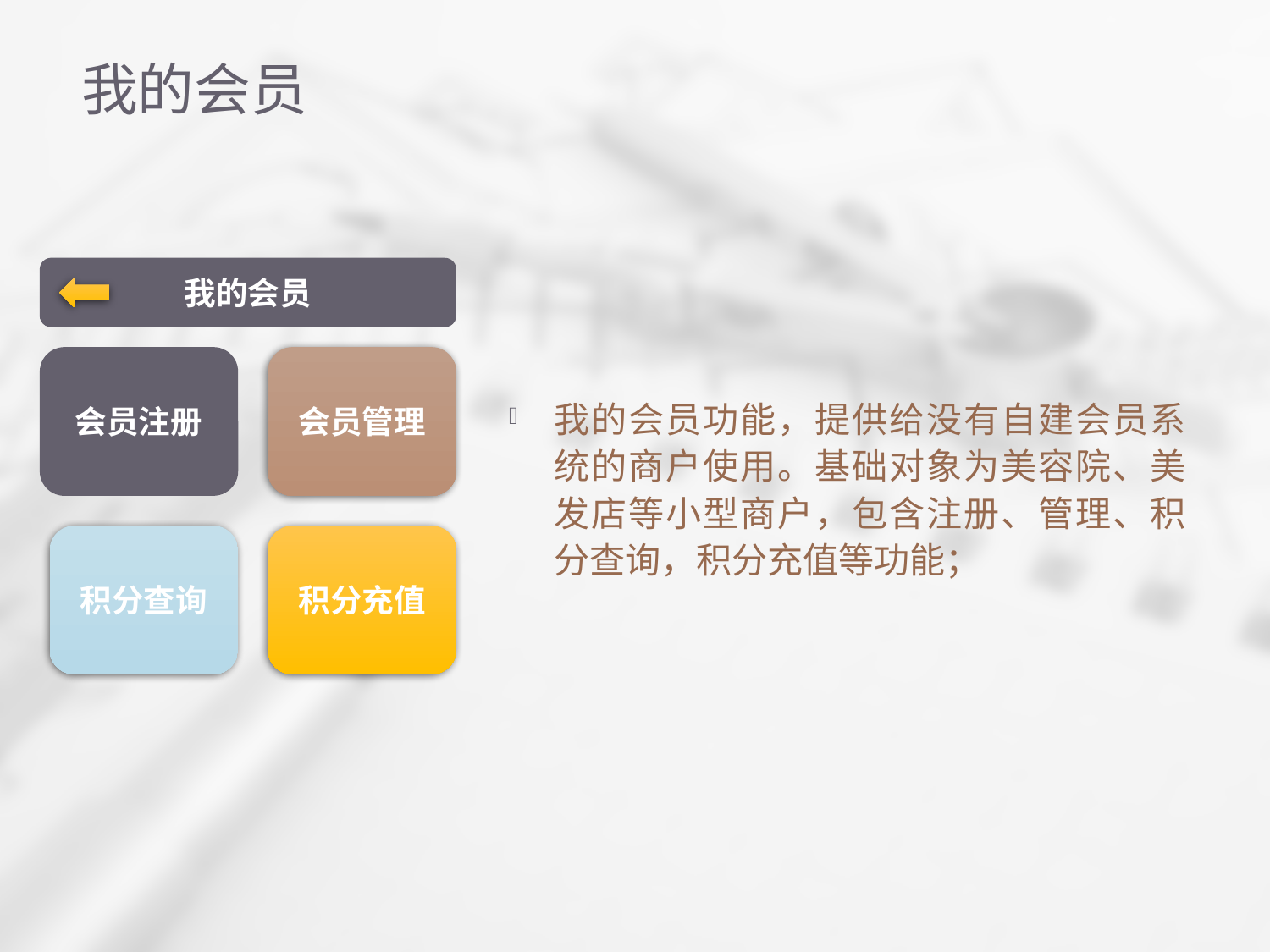

# 我的会员
我的会员

会员注册
会员管理
我的会员功能，提供给没有自建会员系统的商户使用。基础对象为美容院、美发店等小型商户，包含注册、管理、积分查询，积分充值等功能；
积分查询
积分充值